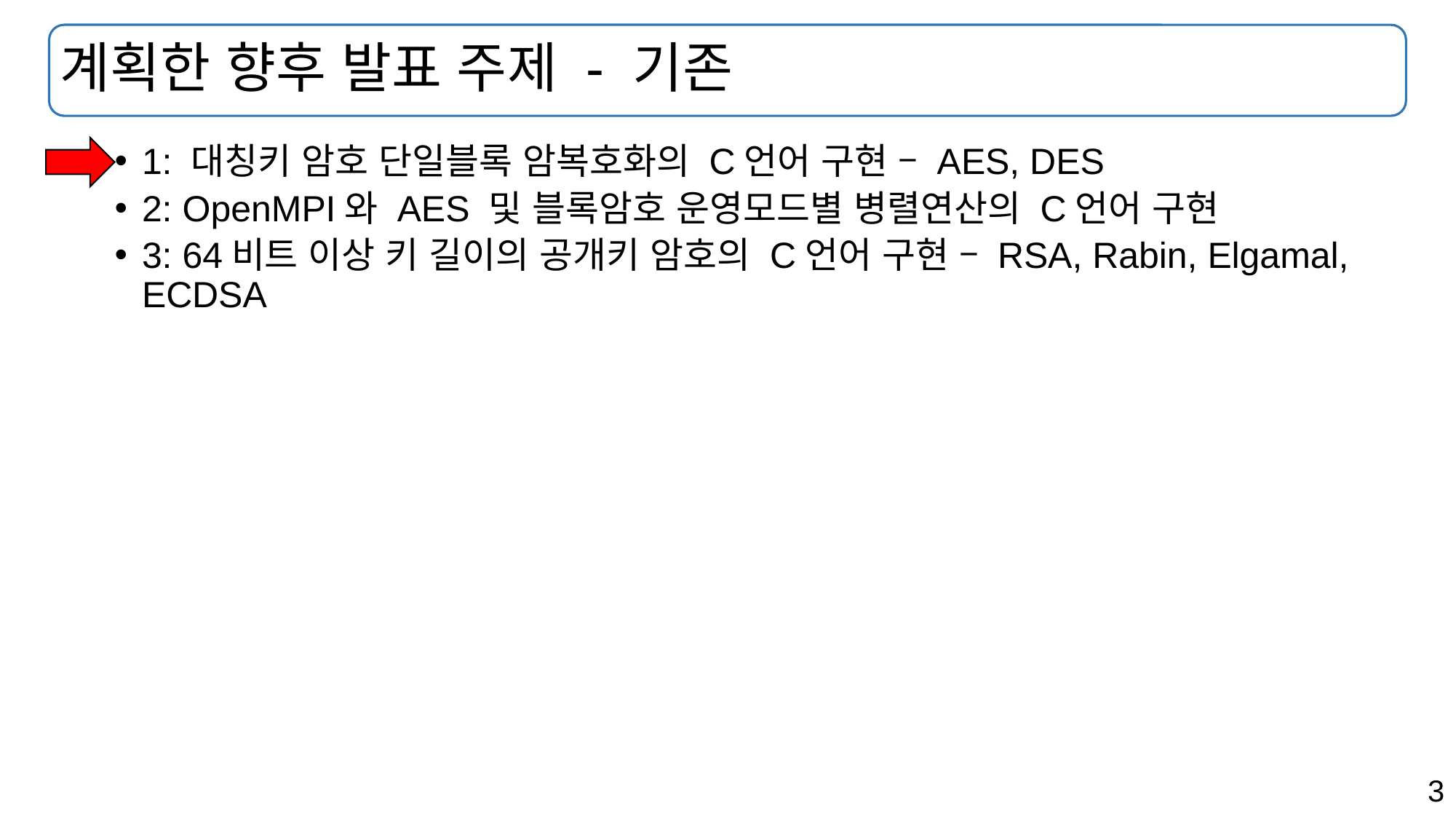

# 계획한 향후 발표 주제 - 기존

1: 대칭키 암호 단일블록 암복호화의 C언어 구현 – AES, DES
2: OpenMPI와 AES 및 블록암호 운영모드별 병렬연산의 C언어 구현
3: 64비트 이상 키 길이의 공개키 암호의 C언어 구현 – RSA, Rabin, Elgamal, ECDSA